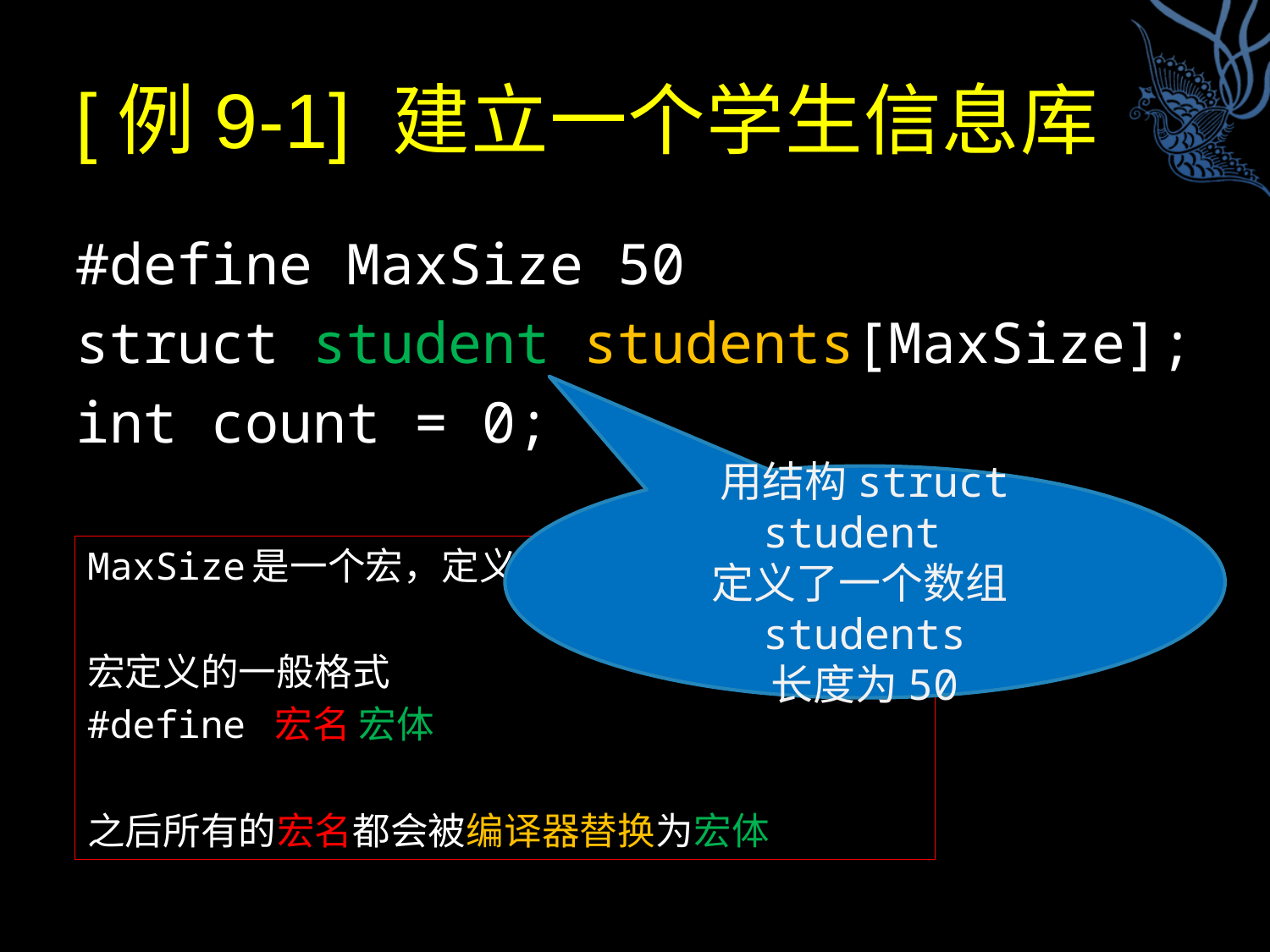

# [例9-1] 建立一个学生信息库
#define MaxSize 50
struct student students[MaxSize];
int count = 0;

用结构struct student
定义了一个数组students
长度为50
MaxSize是一个宏，定义为50

宏定义的一般格式
#define 宏名 宏体

之后所有的宏名都会被编译器替换为宏体